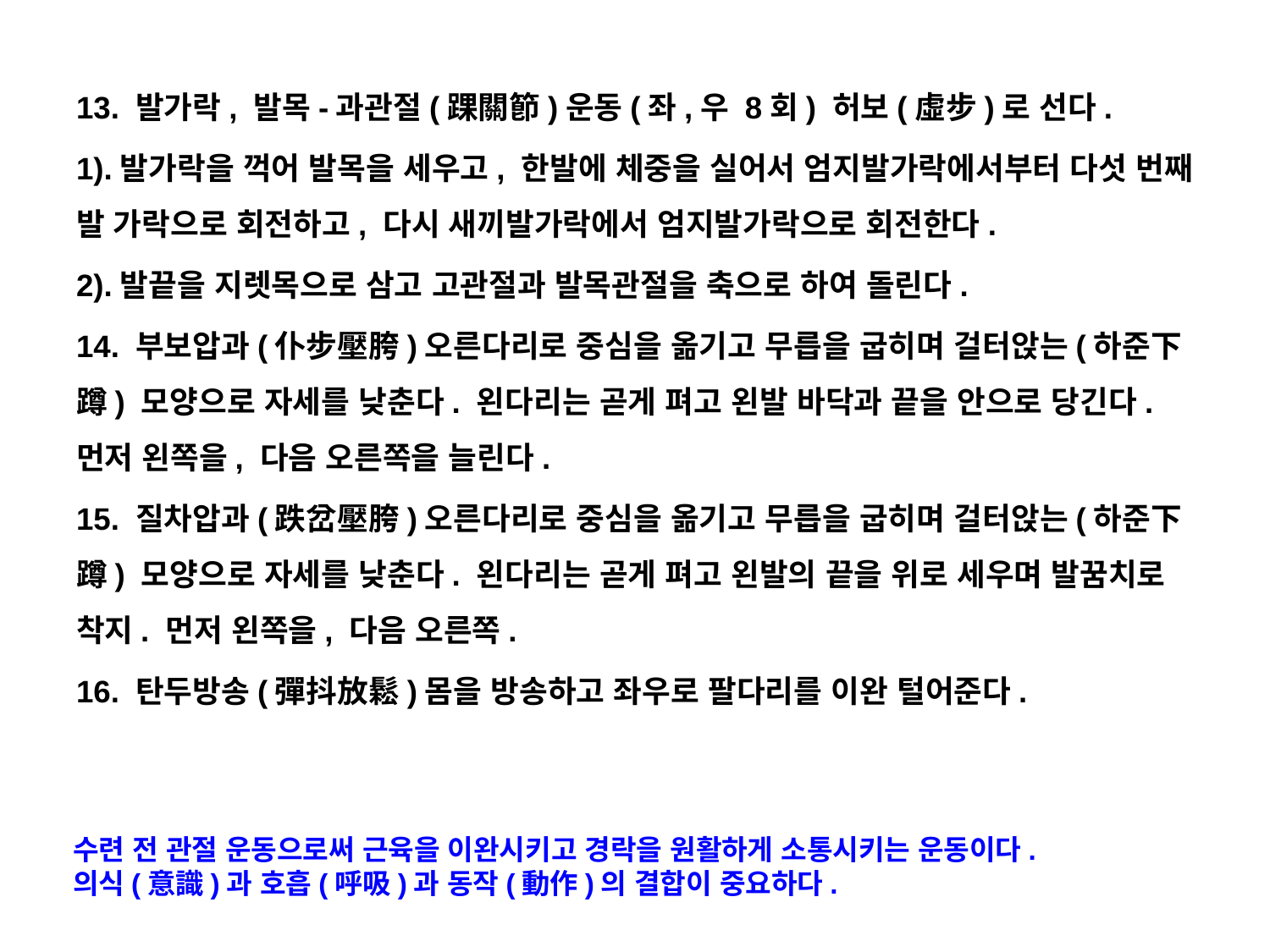

13. 발가락, 발목-과관절(踝關節)운동(좌,우 8회) 허보(虛步)로 선다.
1).발가락을 꺽어 발목을 세우고, 한발에 체중을 실어서 엄지발가락에서부터 다섯 번째 발 가락으로 회전하고, 다시 새끼발가락에서 엄지발가락으로 회전한다.
2).발끝을 지렛목으로 삼고 고관절과 발목관절을 축으로 하여 돌린다.
14. 부보압과(仆步壓胯)오른다리로 중심을 옮기고 무릅을 굽히며 걸터앉는(하준下蹲) 모양으로 자세를 낮춘다. 왼다리는 곧게 펴고 왼발 바닥과 끝을 안으로 당긴다. 먼저 왼쪽을, 다음 오른쪽을 늘린다.
15. 질차압과(跌岔壓胯)오른다리로 중심을 옮기고 무릅을 굽히며 걸터앉는(하준下蹲) 모양으로 자세를 낮춘다. 왼다리는 곧게 펴고 왼발의 끝을 위로 세우며 발꿈치로 착지. 먼저 왼쪽을, 다음 오른쪽.
16. 탄두방송(彈抖放鬆)몸을 방송하고 좌우로 팔다리를 이완 털어준다.

수련 전 관절 운동으로써 근육을 이완시키고 경락을 원활하게 소통시키는 운동이다.
의식(意識)과 호흡(呼吸)과 동작(動作)의 결합이 중요하다.